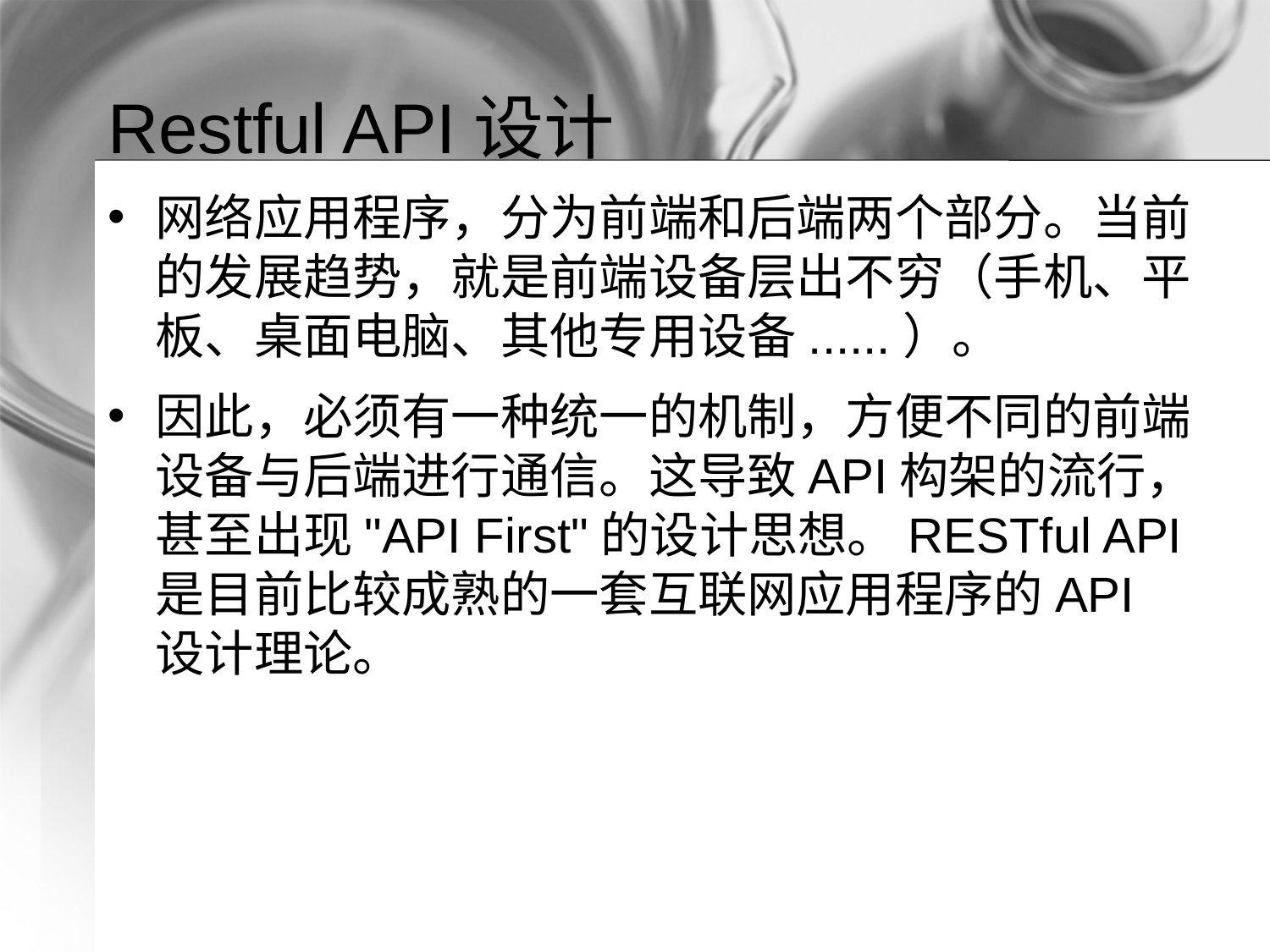

# Restful API设计
网络应用程序，分为前端和后端两个部分。当前的发展趋势，就是前端设备层出不穷（手机、平板、桌面电脑、其他专用设备......）。
因此，必须有一种统一的机制，方便不同的前端设备与后端进行通信。这导致API构架的流行，甚至出现"API First"的设计思想。RESTful API是目前比较成熟的一套互联网应用程序的API设计理论。